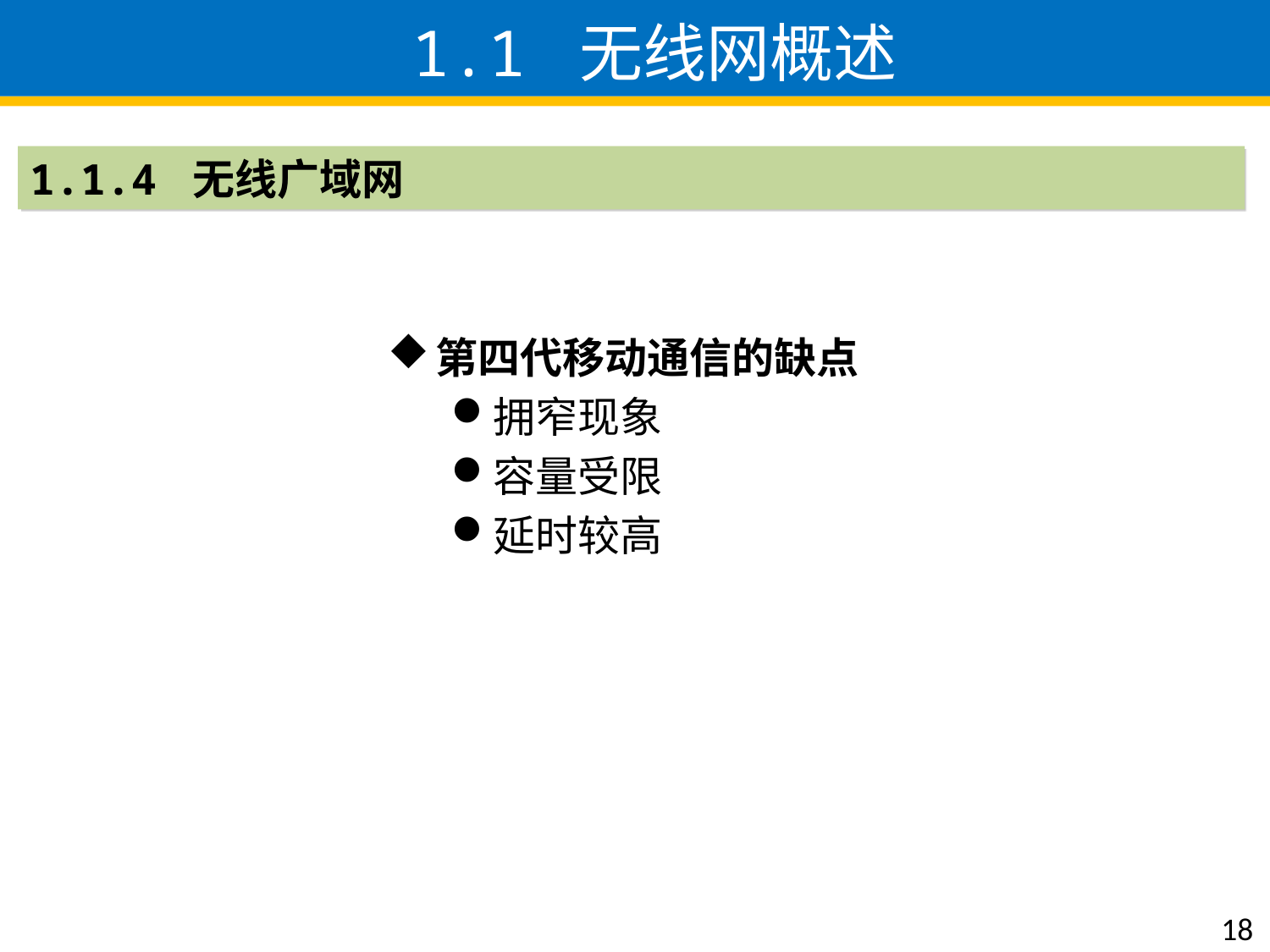

# 1.1 无线网概述
1.1.4 无线广域网
第四代移动通信的缺点
拥窄现象
容量受限
延时较高
18